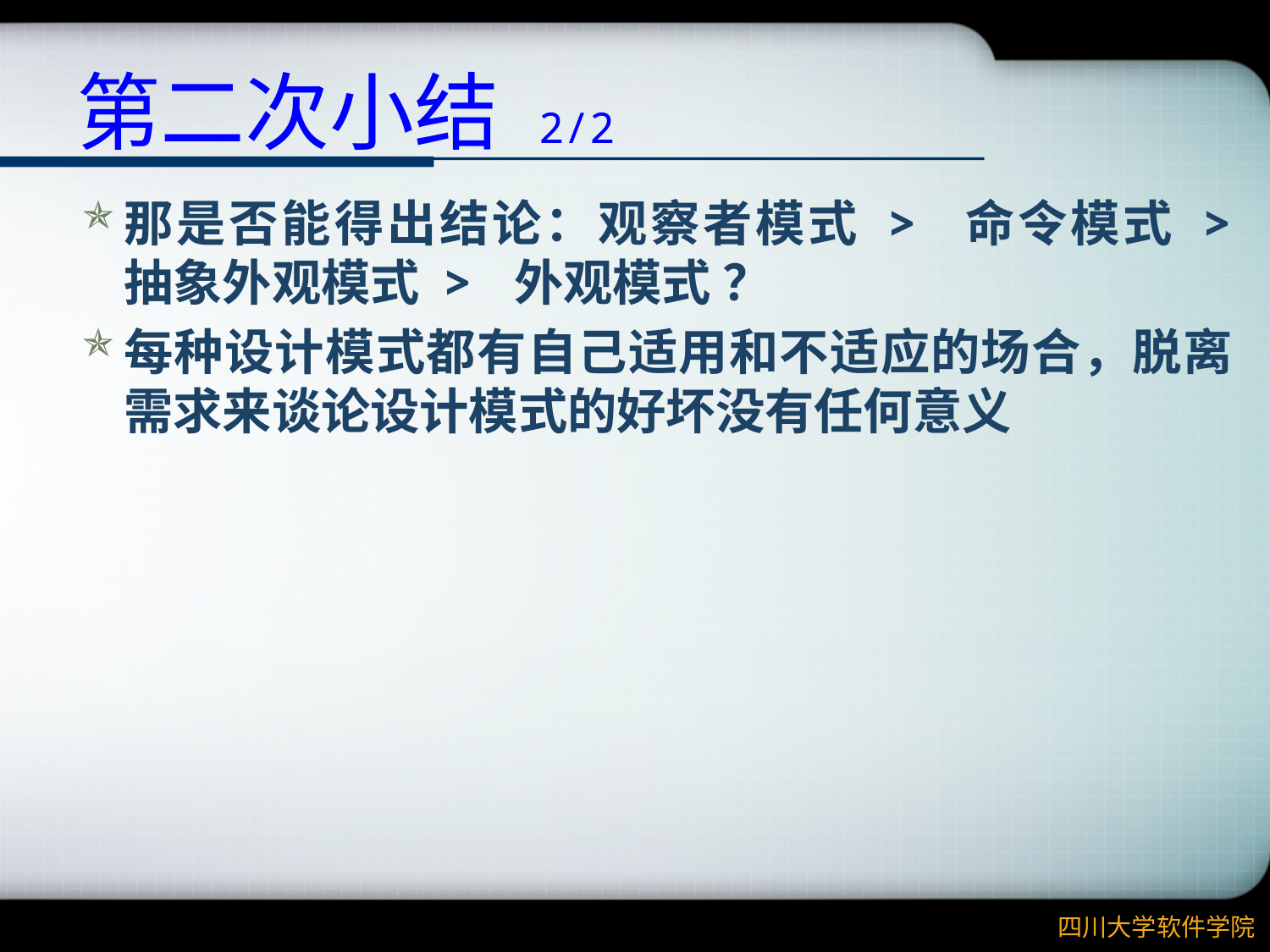

# 第二次小结 2/2
那是否能得出结论：观察者模式 > 命令模式 > 抽象外观模式 > 外观模式 ？
每种设计模式都有自己适用和不适应的场合，脱离需求来谈论设计模式的好坏没有任何意义